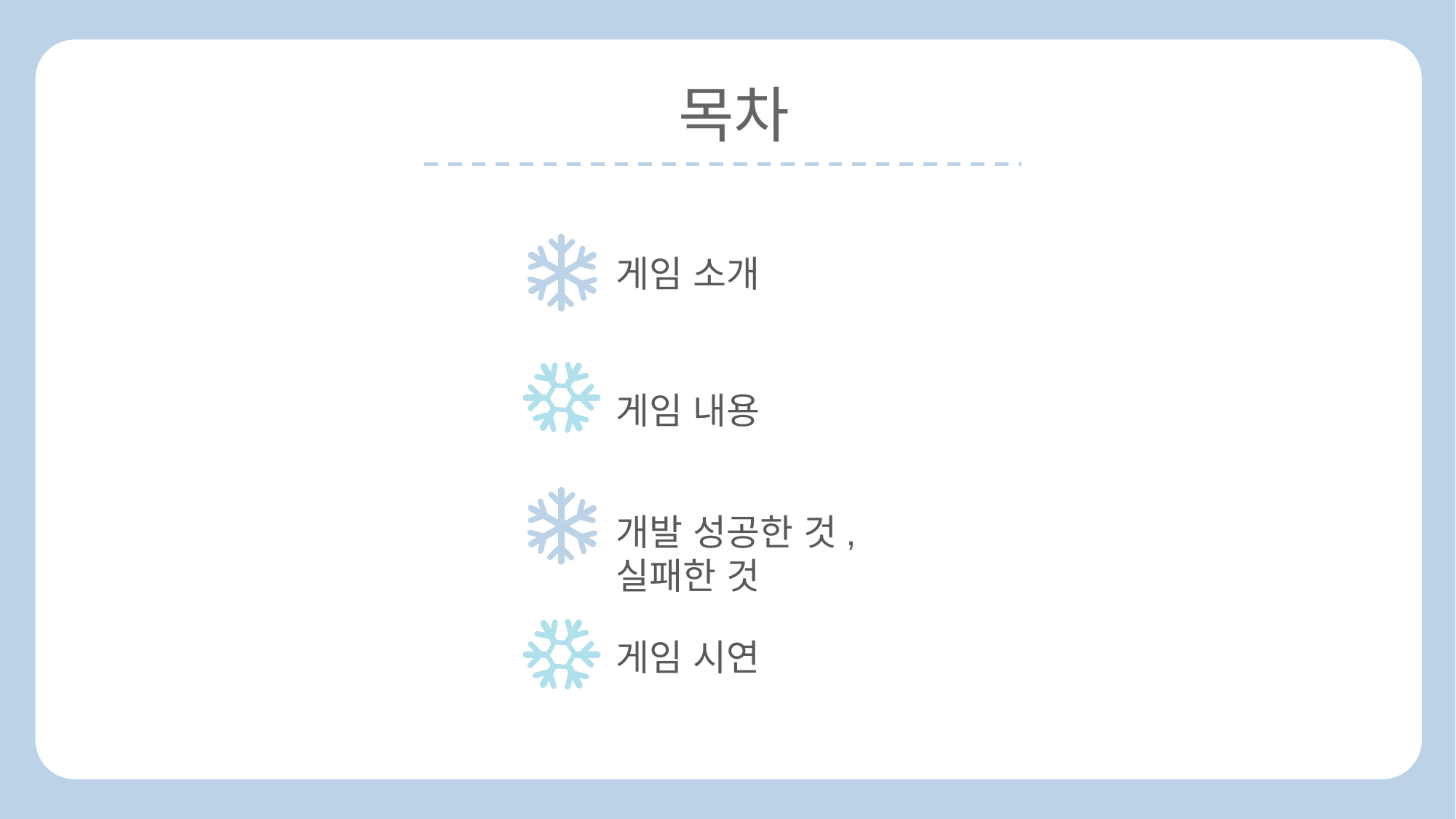

목차

게임 소개

게임 내용

개발 성공한 것, 실패한 것

게임 시연